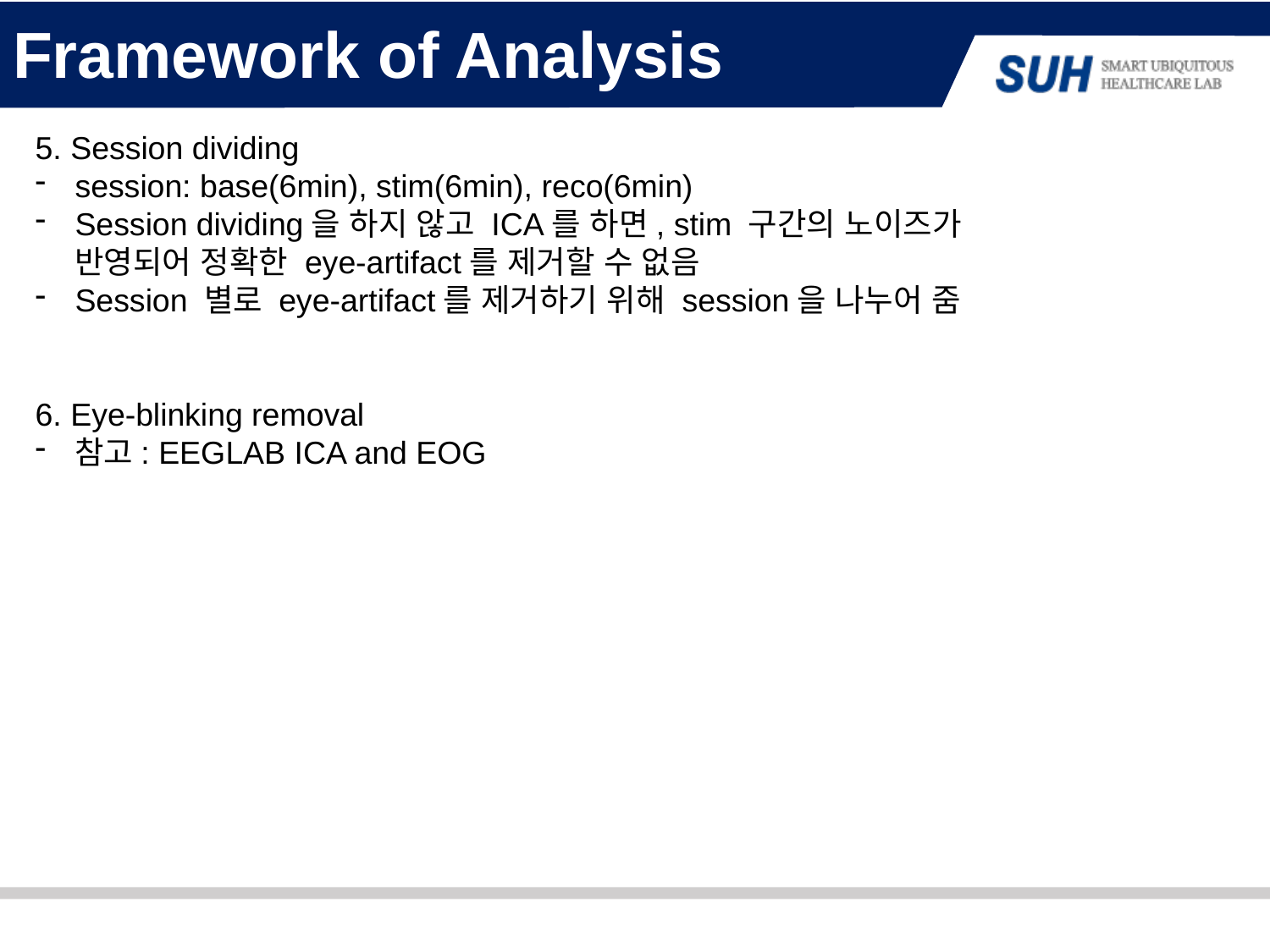

Framework of Analysis
5. Session dividing
session: base(6min), stim(6min), reco(6min)
Session dividing을 하지 않고 ICA를 하면, stim 구간의 노이즈가 반영되어 정확한 eye-artifact를 제거할 수 없음
Session 별로 eye-artifact를 제거하기 위해 session을 나누어 줌

6. Eye-blinking removal
참고: EEGLAB ICA and EOG